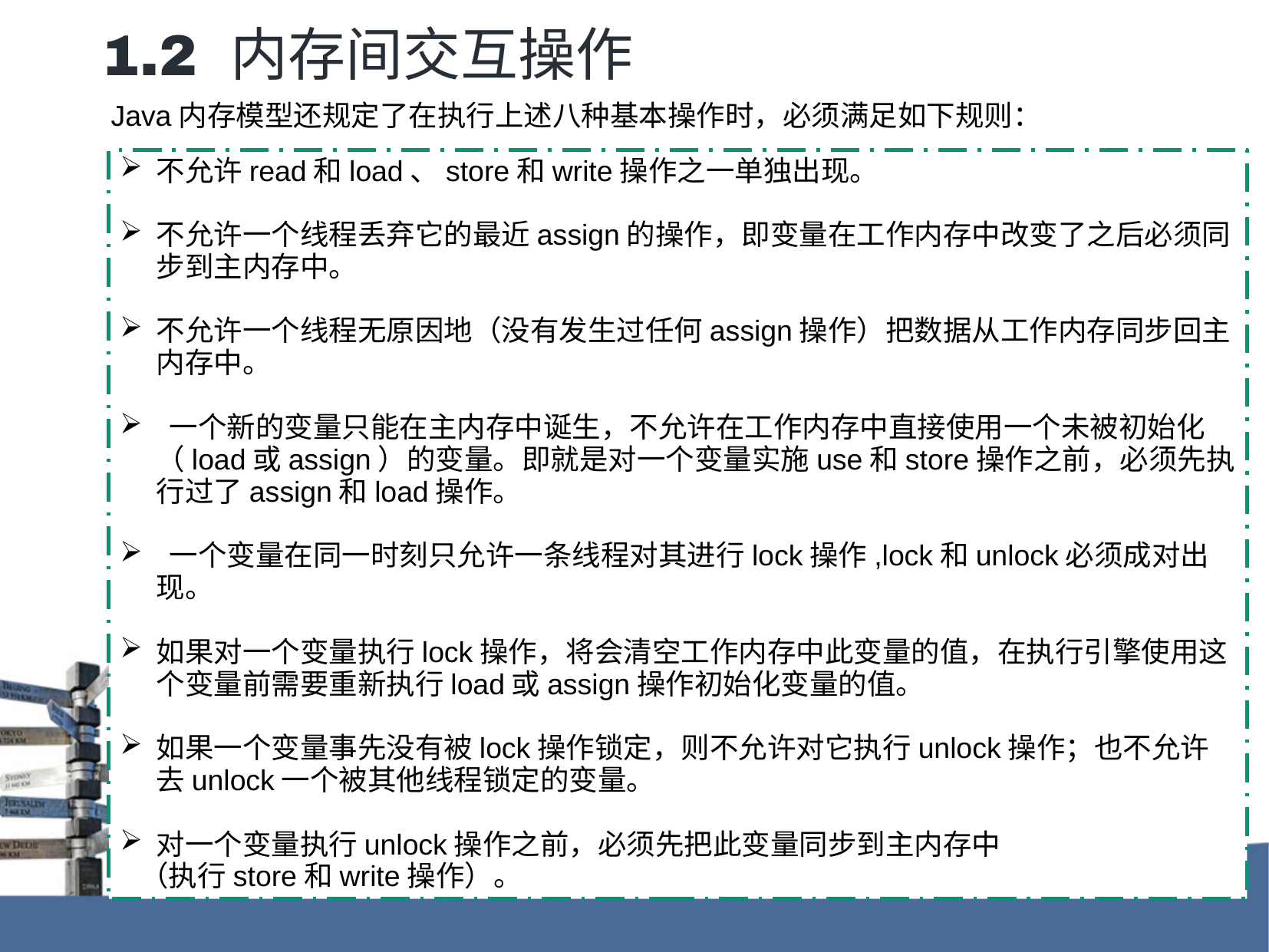

1.2 内存间交互操作
Java内存模型还规定了在执行上述八种基本操作时，必须满足如下规则：
不允许read和load、store和write操作之一单独出现。

不允许一个线程丢弃它的最近assign的操作，即变量在工作内存中改变了之后必须同步到主内存中。

不允许一个线程无原因地（没有发生过任何assign操作）把数据从工作内存同步回主内存中。

 一个新的变量只能在主内存中诞生，不允许在工作内存中直接使用一个未被初始化（load或assign）的变量。即就是对一个变量实施use和store操作之前，必须先执行过了assign和load操作。

 一个变量在同一时刻只允许一条线程对其进行lock操作,lock和unlock必须成对出现。

如果对一个变量执行lock操作，将会清空工作内存中此变量的值，在执行引擎使用这个变量前需要重新执行load或assign操作初始化变量的值。

如果一个变量事先没有被lock操作锁定，则不允许对它执行unlock操作；也不允许去unlock一个被其他线程锁定的变量。

对一个变量执行unlock操作之前，必须先把此变量同步到主内存中
  （执行store和write操作）。